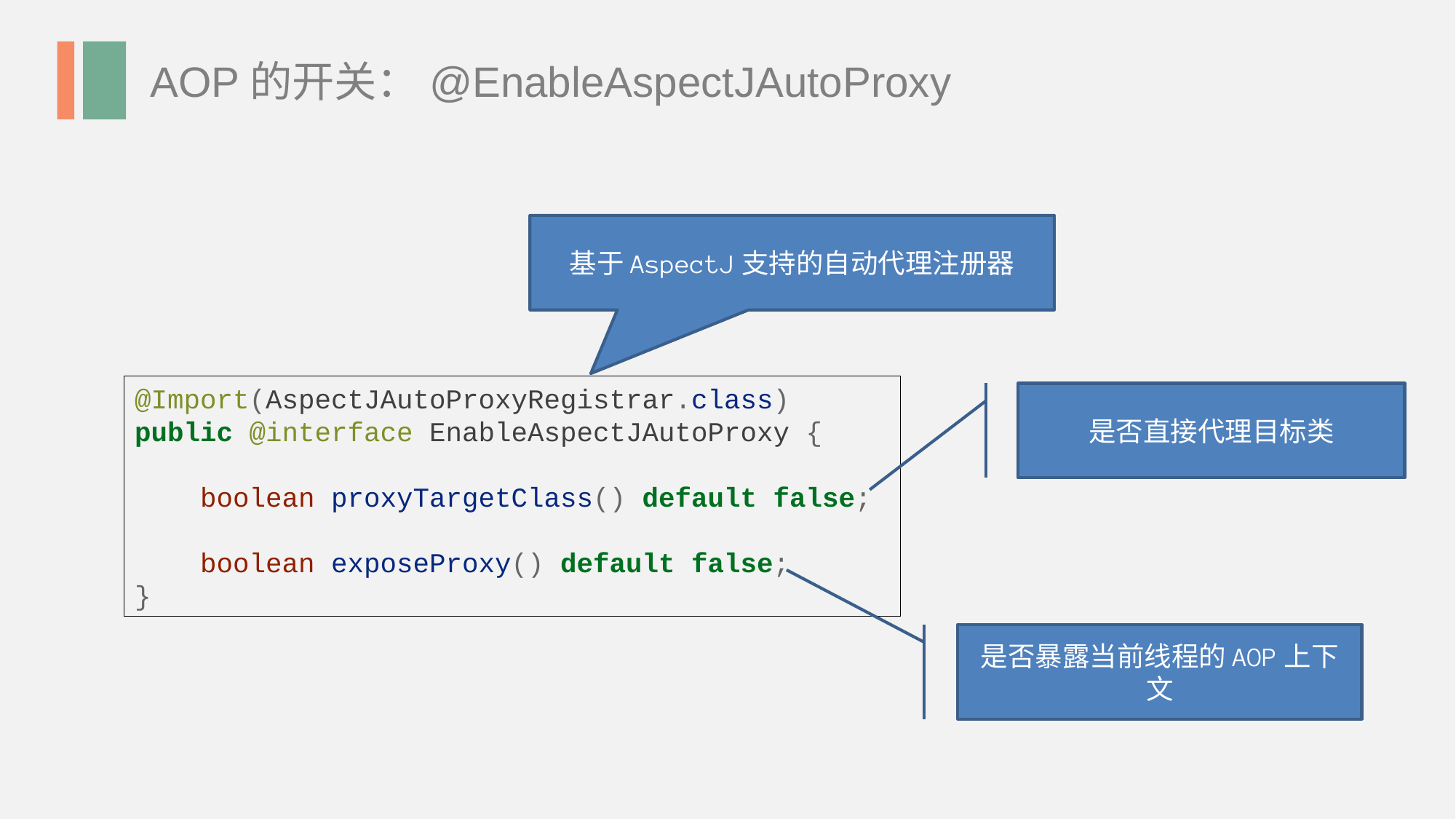

AOP的开关：@EnableAspectJAutoProxy
基于AspectJ支持的自动代理注册器
@Import(AspectJAutoProxyRegistrar.class)
public @interface EnableAspectJAutoProxy {
    boolean proxyTargetClass() default false;
    boolean exposeProxy() default false;
}
是否直接代理目标类
是否暴露当前线程的AOP上下文